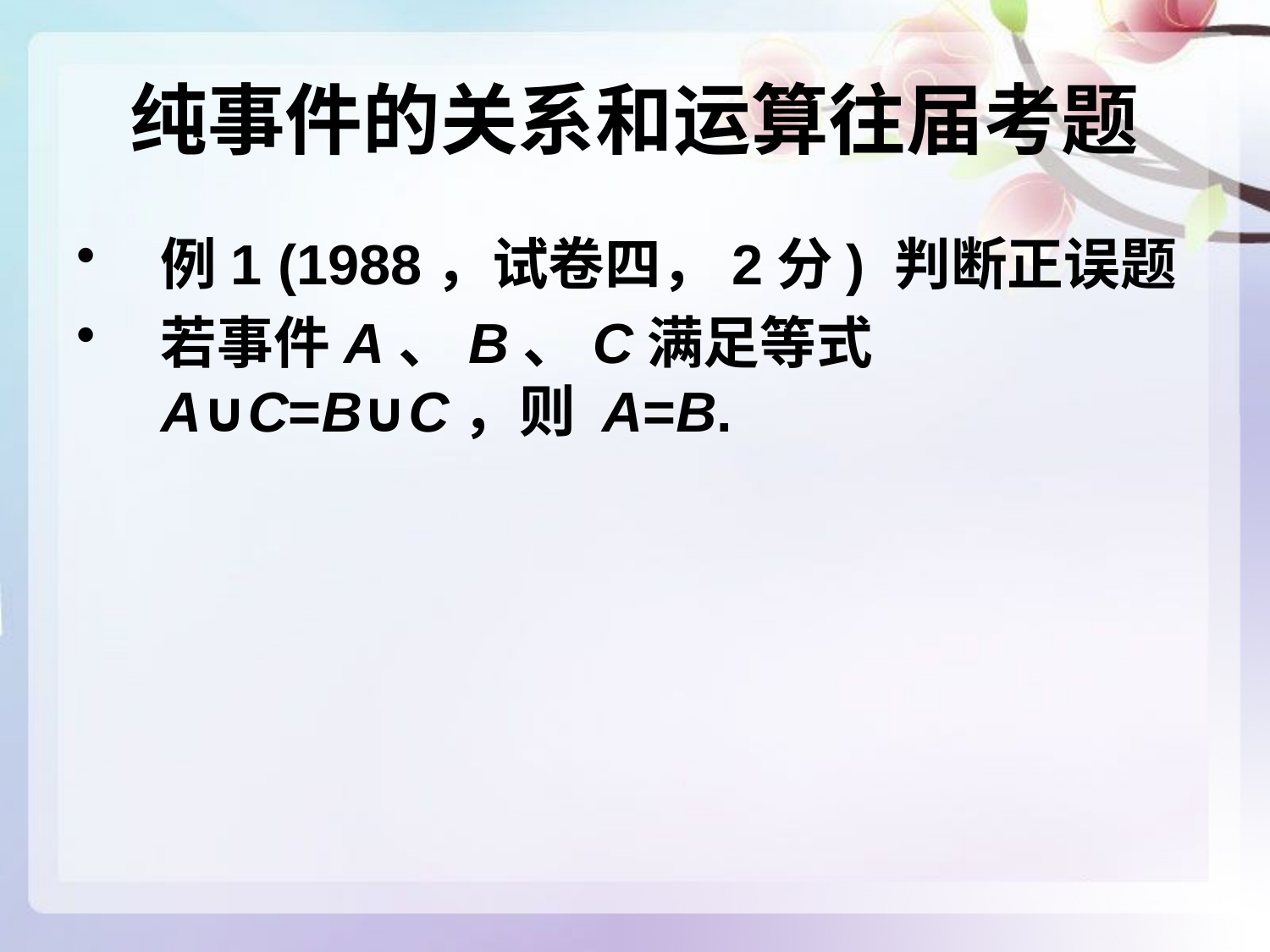

# 纯事件的关系和运算往届考题
例1 (1988，试卷四，2分) 判断正误题
若事件A、B、C满足等式A∪C=B∪C，则 A=B.